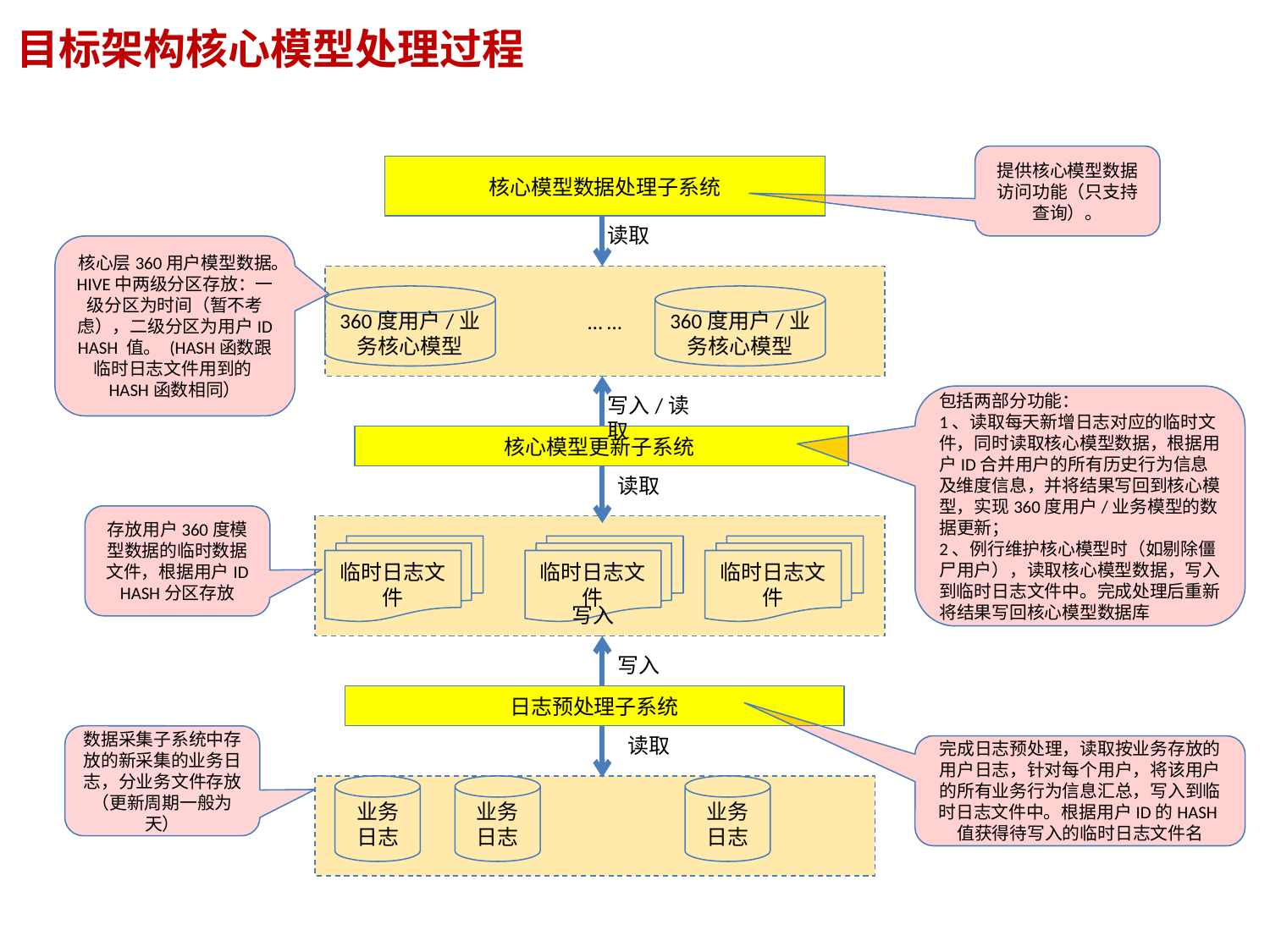

目标架构核心模型处理过程
提供核心模型数据访问功能（只支持查询）。
核心模型数据处理子系统
读取
核心层360用户模型数据。HIVE中两级分区存放：一级分区为时间（暂不考虑），二级分区为用户ID HASH 值。 (HASH函数跟临时日志文件用到的HASH函数相同）
… …
360度用户/业务核心模型
360度用户/业务核心模型
写入/读取
包括两部分功能：
1、读取每天新增日志对应的临时文件，同时读取核心模型数据，根据用户ID合并用户的所有历史行为信息及维度信息，并将结果写回到核心模型，实现360度用户/业务模型的数据更新；
2、例行维护核心模型时（如剔除僵尸用户），读取核心模型数据，写入到临时日志文件中。完成处理后重新将结果写回核心模型数据库
核心模型更新子系统
读取
存放用户360度模型数据的临时数据文件，根据用户ID HASH分区存放

临时日志文件
临时日志文件
临时日志文件
写入
写入
日志预处理子系统
数据采集子系统中存放的新采集的业务日志，分业务文件存放（更新周期一般为天）
读取
完成日志预处理，读取按业务存放的用户日志，针对每个用户，将该用户的所有业务行为信息汇总，写入到临时日志文件中。根据用户ID的HASH值获得待写入的临时日志文件名
业务日志
业务日志
业务日志